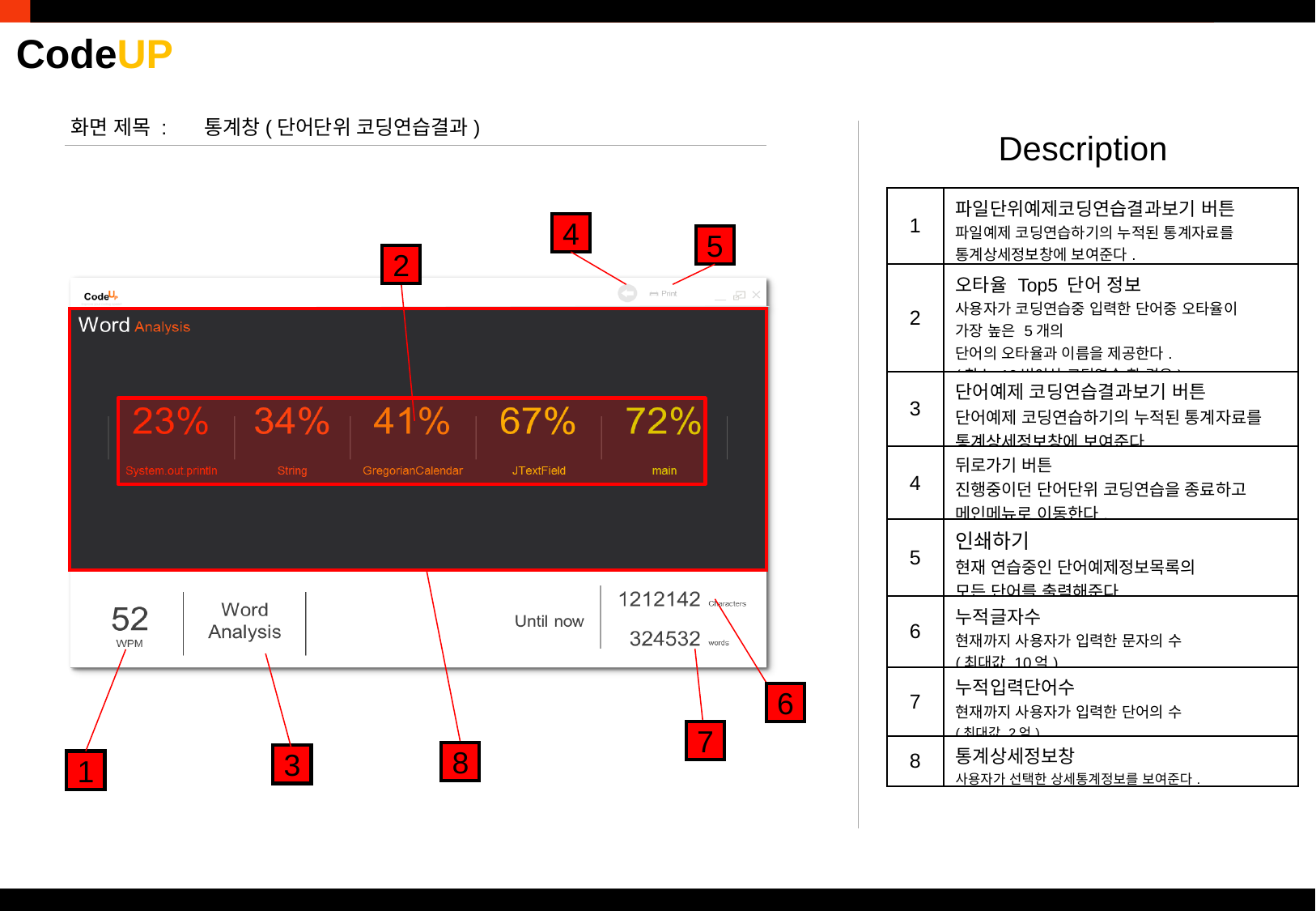

화면 제목 :
통계창(단어단위 코딩연습결과)
Description
| 1 | 파일단위예제코딩연습결과보기 버튼 파일예제 코딩연습하기의 누적된 통계자료를 통계상세정보창에 보여준다. |
| --- | --- |
| 2 | 오타율 Top5 단어 정보 사용자가 코딩연습중 입력한 단어중 오타율이 가장 높은 5개의 단어의 오타율과 이름을 제공한다. (최소 10번이상 코딩연습 한 경우) |
| 3 | 단어예제 코딩연습결과보기 버튼 단어예제 코딩연습하기의 누적된 통계자료를 통계상세정보창에 보여준다. |
| 4 | 뒤로가기 버튼 진행중이던 단어단위 코딩연습을 종료하고 메인메뉴로 이동한다. |
| 5 | 인쇄하기 현재 연습중인 단어예제정보목록의 모든 단어를 출력해준다. |
| 6 | 누적글자수 현재까지 사용자가 입력한 문자의 수 (최대값 10억) |
| 7 | 누적입력단어수 현재까지 사용자가 입력한 단어의 수 (최대값 2억) |
| 8 | 통계상세정보창 사용자가 선택한 상세통계정보를 보여준다. |
4
5
2

6
7
8
3
1